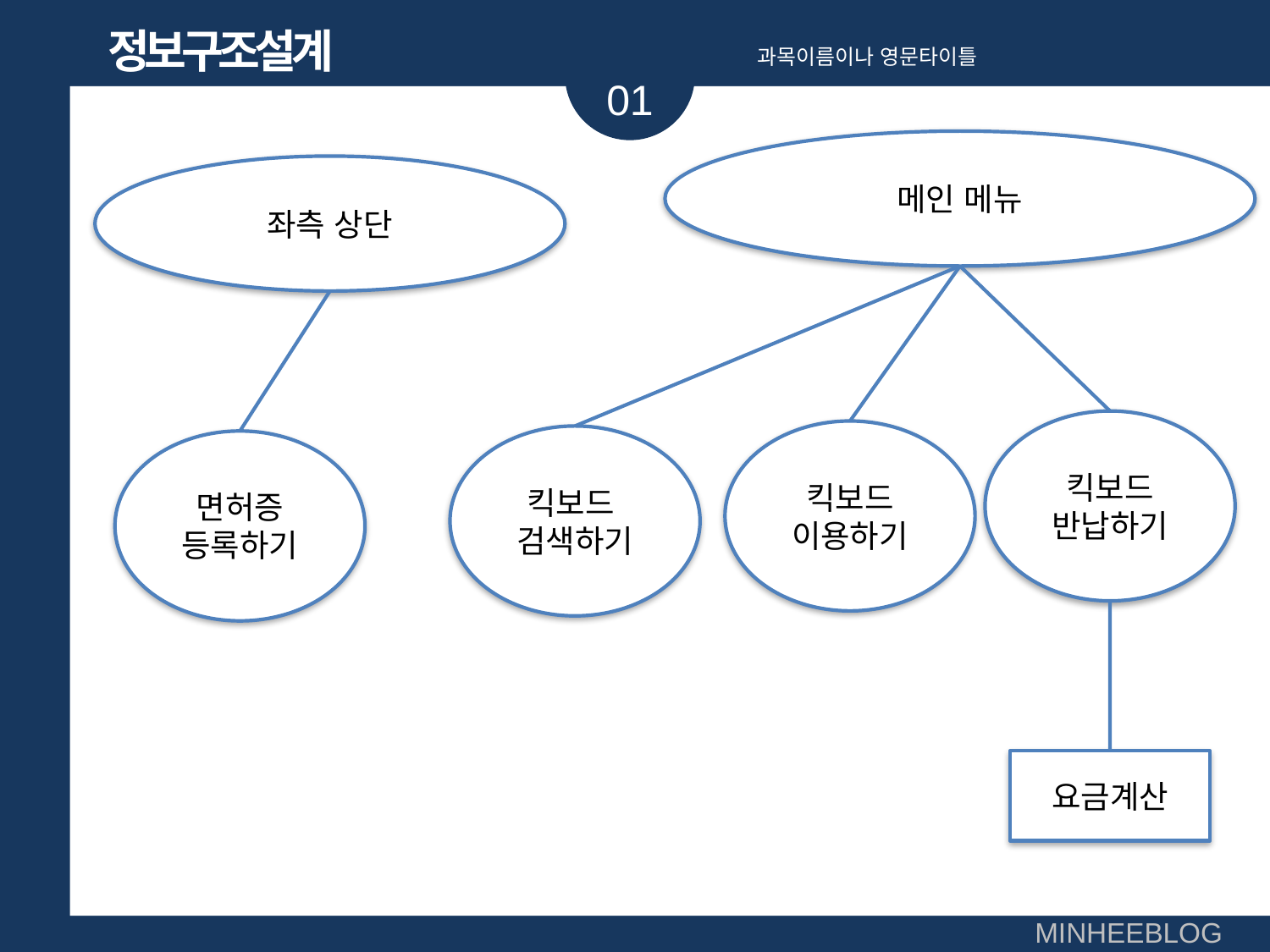

정보구조설계
과목이름이나 영문타이틀
01

메인 메뉴
좌측 상단
킥보드
반납하기
킥보드
이용하기
킥보드
검색하기
면허증
등록하기
요금계산
MINHEEBLOG